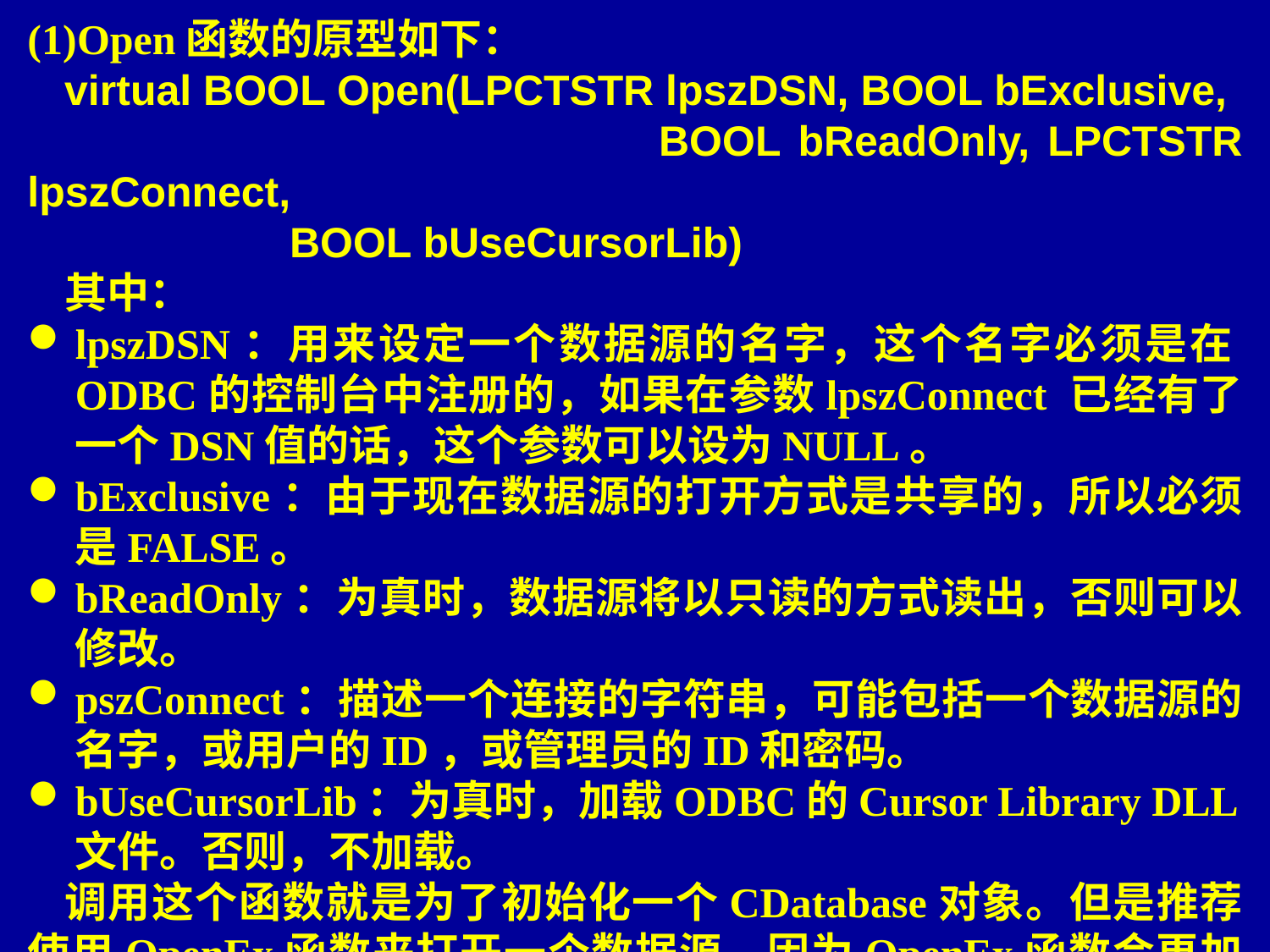

(1)Open函数的原型如下：
virtual BOOL Open(LPCTSTR lpszDSN, BOOL bExclusive,
                                    BOOL bReadOnly, LPCTSTR lpszConnect,
                   BOOL bUseCursorLib)
其中：
lpszDSN：用来设定一个数据源的名字，这个名字必须是在ODBC的控制台中注册的，如果在参数lpszConnect 已经有了一个DSN值的话，这个参数可以设为NULL。
bExclusive：由于现在数据源的打开方式是共享的，所以必须是FALSE。
bReadOnly：为真时，数据源将以只读的方式读出，否则可以修改。
pszConnect：描述一个连接的字符串，可能包括一个数据源的名字，或用户的ID，或管理员的ID和密码。
bUseCursorLib：为真时，加载ODBC的Cursor Library DLL文件。否则，不加载。
调用这个函数就是为了初始化一个CDatabase对象。但是推荐使用OpenEx函数来打开一个数据源，因为OpenEx函数会更加有效。